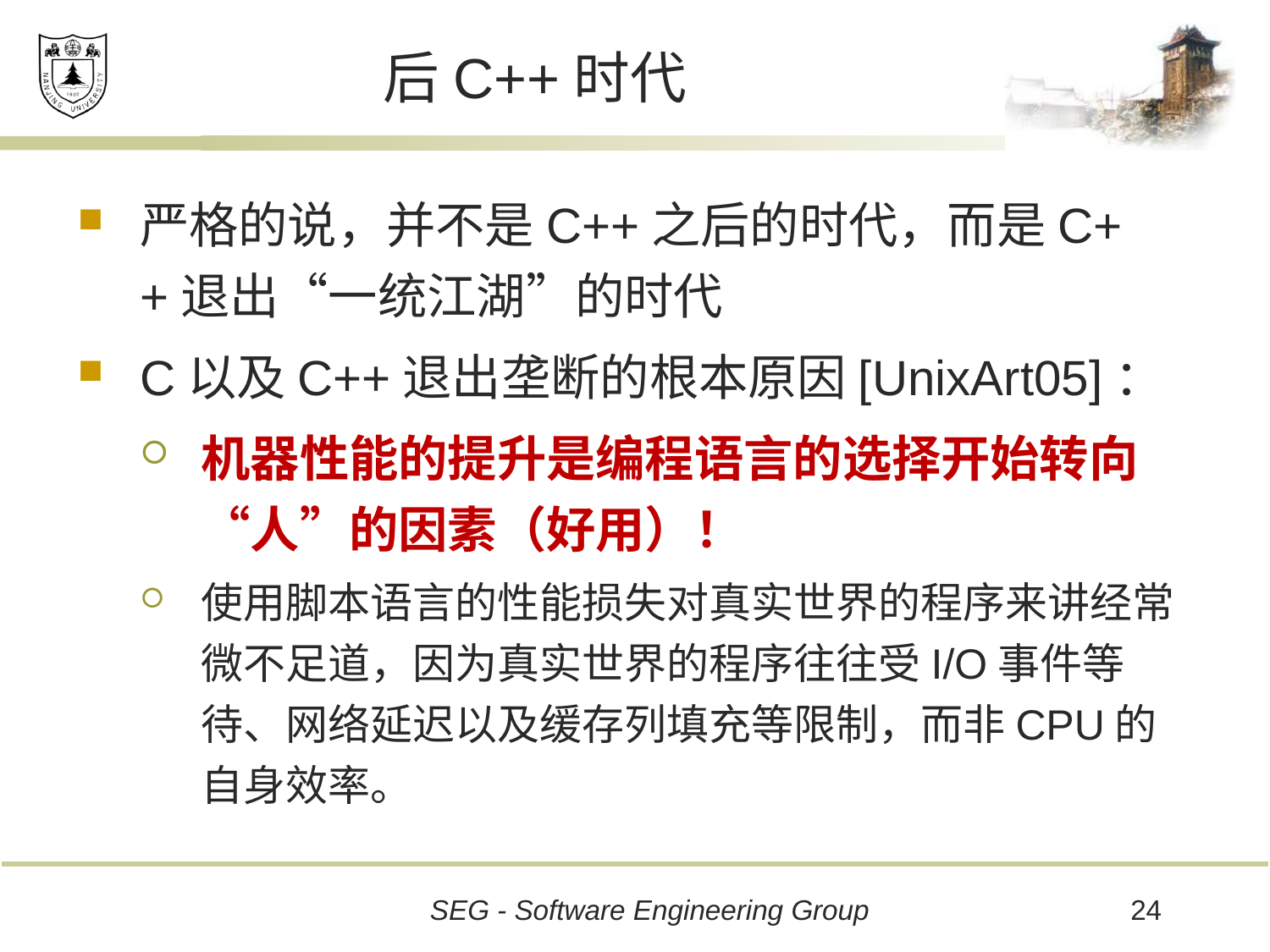

# 后C++时代
严格的说，并不是C++之后的时代，而是C++退出“一统江湖”的时代
C以及C++退出垄断的根本原因[UnixArt05]：
机器性能的提升是编程语言的选择开始转向“人”的因素（好用）！
使用脚本语言的性能损失对真实世界的程序来讲经常微不足道，因为真实世界的程序往往受I/O事件等待、网络延迟以及缓存列填充等限制，而非CPU的自身效率。

24
SEG - Software Engineering Group